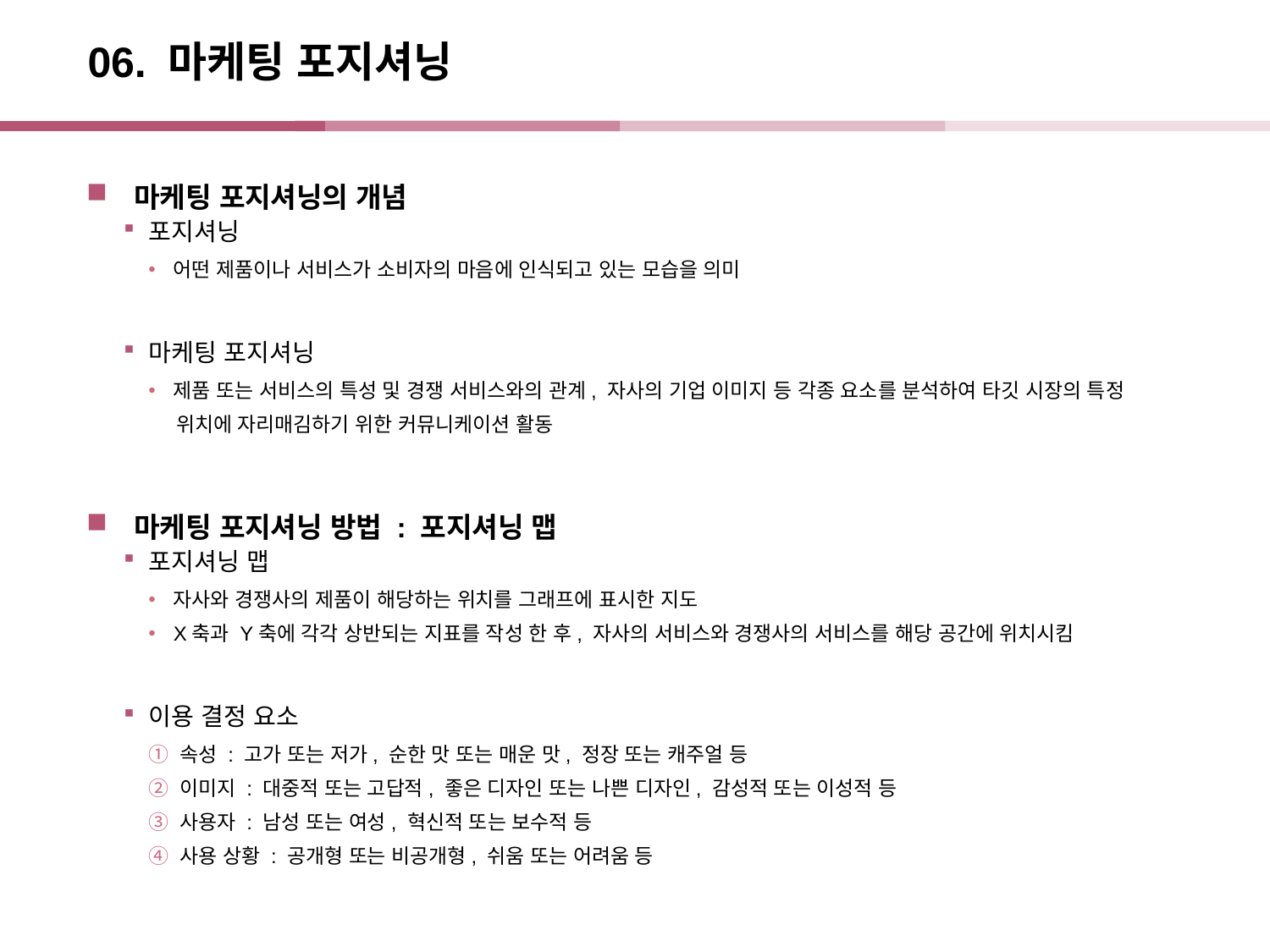

# 06. 마케팅 포지셔닝
마케팅 포지셔닝의 개념
포지셔닝
어떤 제품이나 서비스가 소비자의 마음에 인식되고 있는 모습을 의미

마케팅 포지셔닝
제품 또는 서비스의 특성 및 경쟁 서비스와의 관계, 자사의 기업 이미지 등 각종 요소를 분석하여 타깃 시장의 특정
    위치에 자리매김하기 위한 커뮤니케이션 활동

마케팅 포지셔닝 방법 : 포지셔닝 맵
포지셔닝 맵
자사와 경쟁사의 제품이 해당하는 위치를 그래프에 표시한 지도
X축과 Y축에 각각 상반되는 지표를 작성 한 후, 자사의 서비스와 경쟁사의 서비스를 해당 공간에 위치시킴

이용 결정 요소
속성 : 고가 또는 저가, 순한 맛 또는 매운 맛, 정장 또는 캐주얼 등
이미지 : 대중적 또는 고답적, 좋은 디자인 또는 나쁜 디자인, 감성적 또는 이성적 등
사용자 : 남성 또는 여성, 혁신적 또는 보수적 등
사용 상황 : 공개형 또는 비공개형, 쉬움 또는 어려움 등